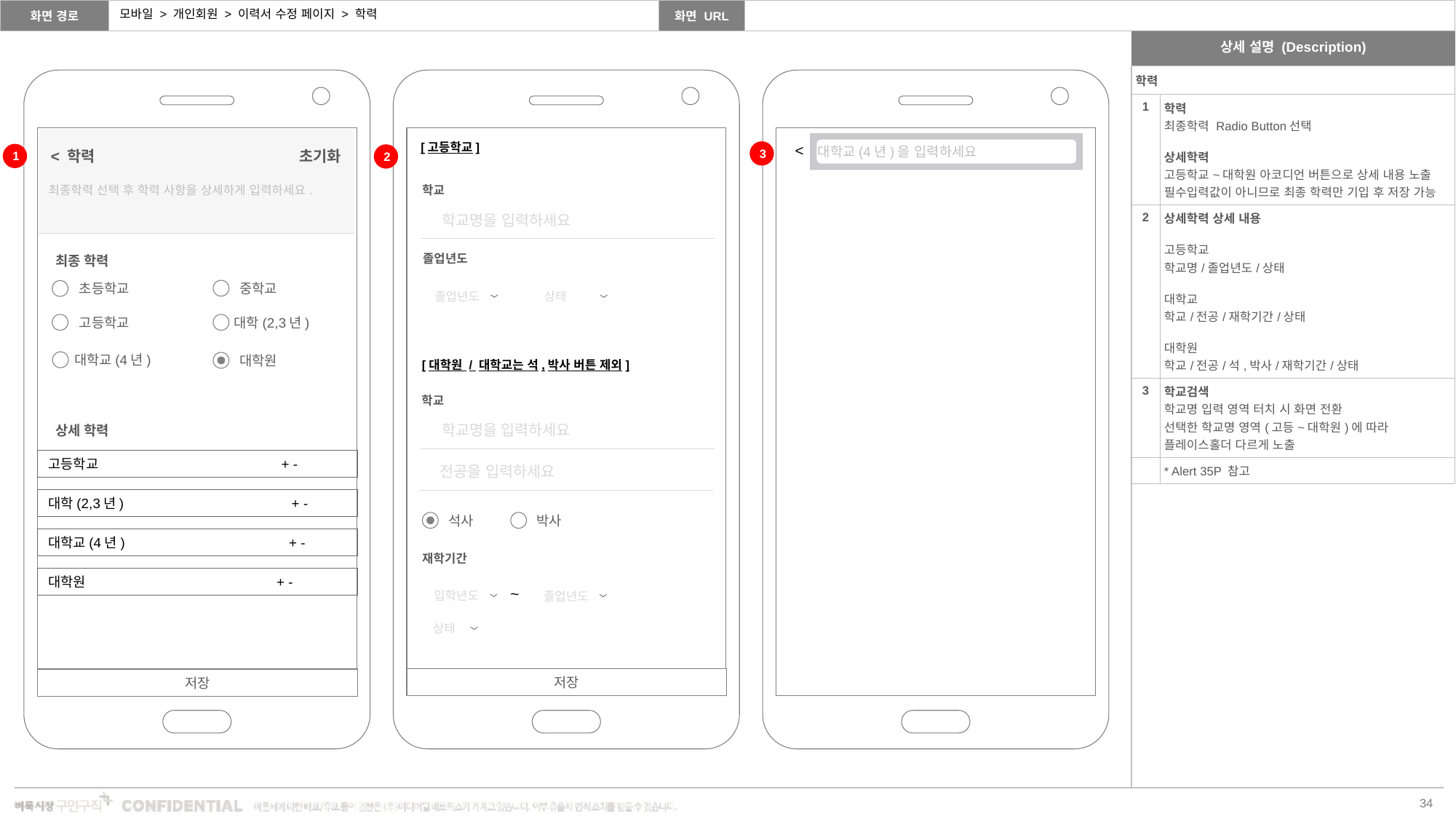

모바일 > 개인회원 > 이력서 수정 페이지 > 학력

| 학력 |  |
| --- | --- |
| 1 | 학력 최종학력 Radio Button선택 상세학력 고등학교~대학원 아코디언 버튼으로 상세 내용 노출 필수입력값이 아니므로 최종 학력만 기입 후 저장 가능 |
| 2 | 상세학력 상세 내용 고등학교 학교명/졸업년도/상태 대학교 학교/전공/재학기간/상태 대학원 학교/전공/석,박사/재학기간/상태 |
| 3 | 학교검색 학교명 입력 영역 터치 시 화면 전환 선택한 학교명 영역(고등~대학원)에 따라 플레이스홀더 다르게 노출 |
|  | \* Alert 35P 참고 |

대학교(4년)을 입력하세요
[고등학교]
<
< 학력
초기화
3
1
2
최종학력 선택 후 학력 사항을 상세하게 입력하세요.
학교
학교명을 입력하세요
졸업년도
최종 학력
중학교

초등학교

졸업년도

상태

고등학교

대학(2,3년)

대학교(4년)

대학원

[대학원 / 대학교는 석,박사 버튼 제외]
학교
학교명을 입력하세요
상세 학력
고등학교                                               + -
전공을 입력하세요
대학(2,3년)                                            + -
석사

박사

대학교(4년)                                           + -
재학기간
대학원                                                 + -
~
입학년도

졸업년도

상태

저장
저장